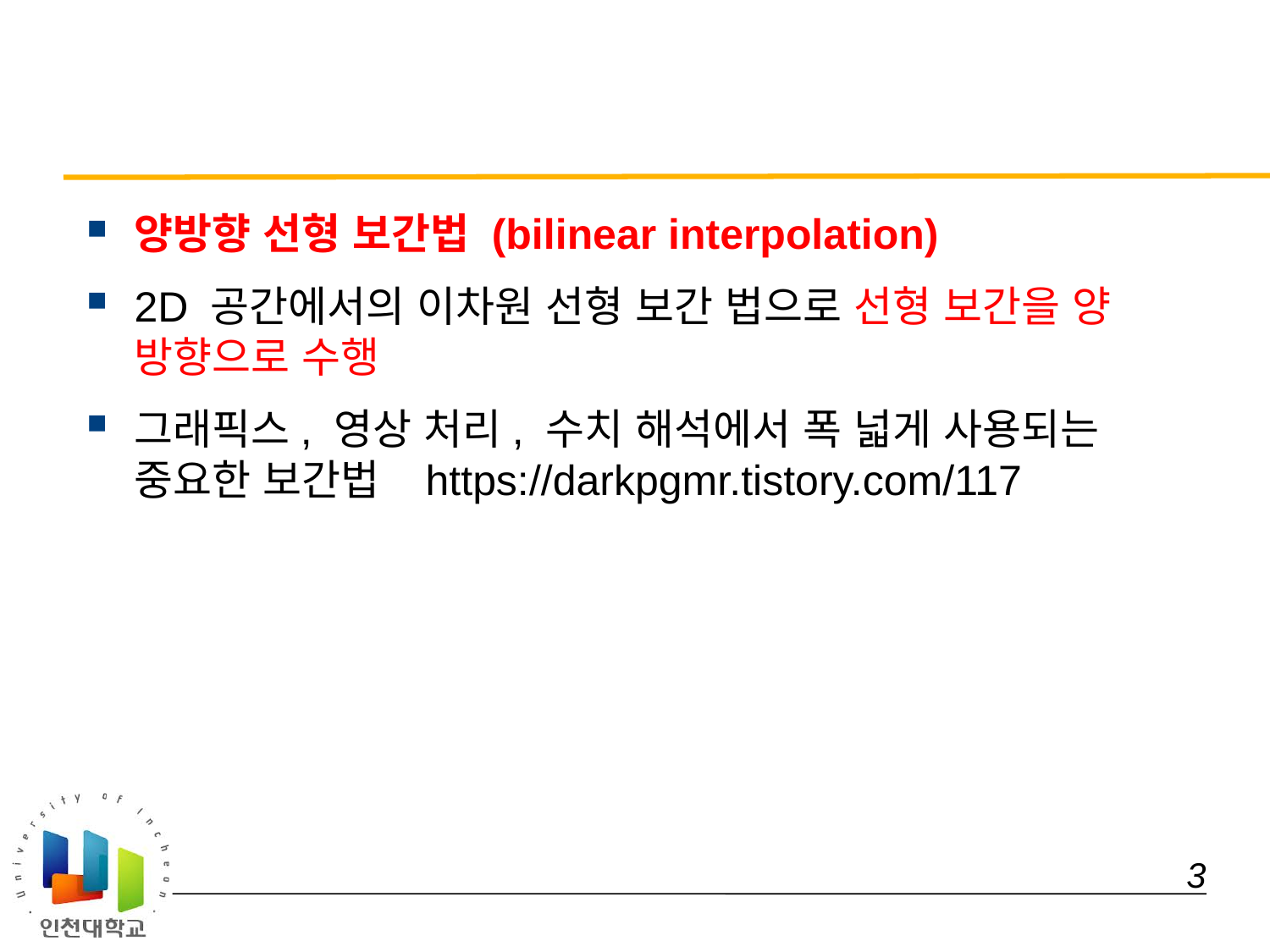

#
양방향 선형 보간법 (bilinear interpolation)
2D 공간에서의 이차원 선형 보간 법으로 선형 보간을 양 방향으로 수행
그래픽스, 영상 처리, 수치 해석에서 폭 넓게 사용되는 중요한 보간법   https://darkpgmr.tistory.com/117
 3